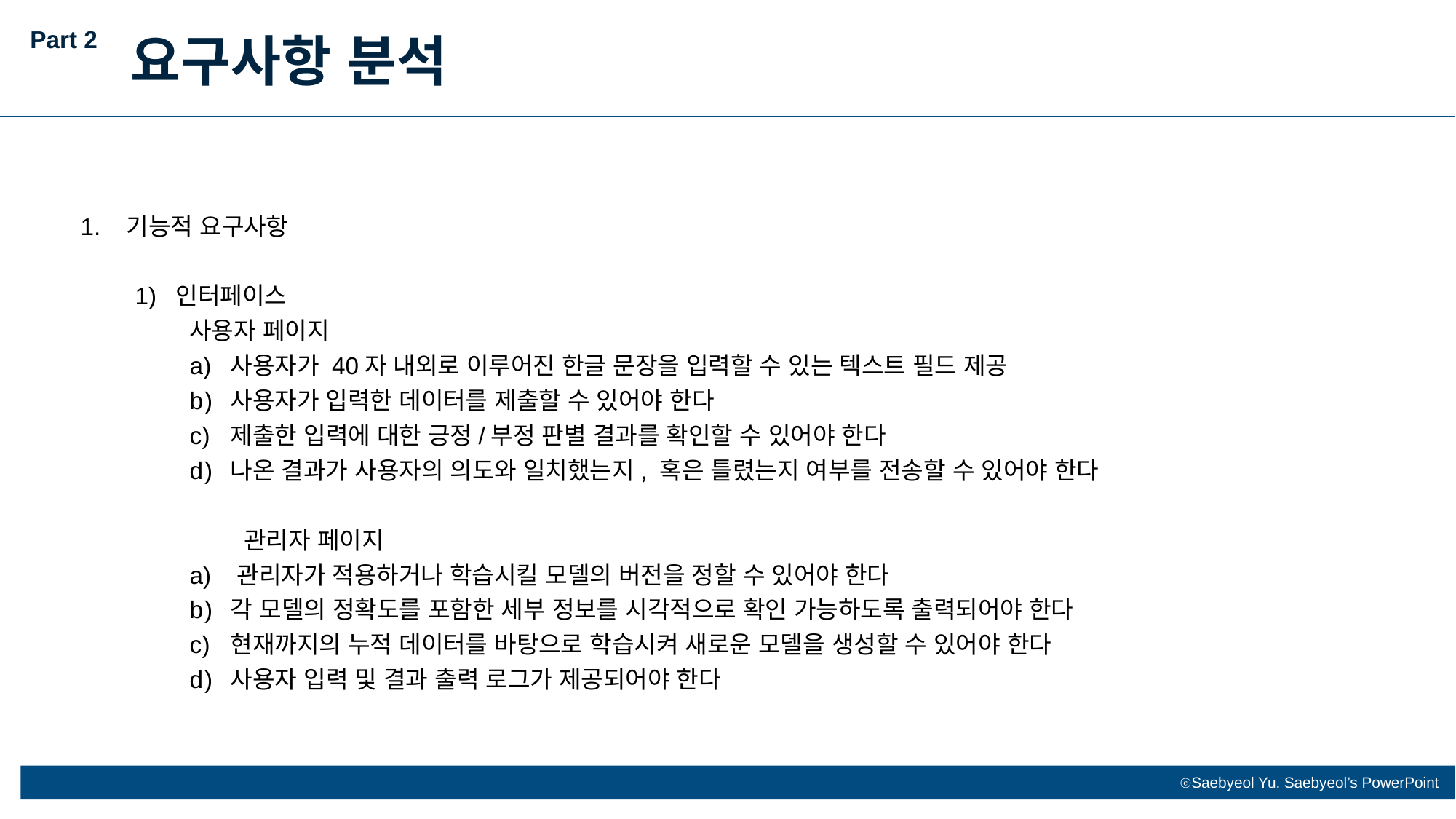

Part 2
요구사항 분석
1.   기능적 요구사항

인터페이스
사용자 페이지
사용자가 40자 내외로 이루어진 한글 문장을 입력할 수 있는 텍스트 필드 제공
사용자가 입력한 데이터를 제출할 수 있어야 한다
제출한 입력에 대한 긍정/부정 판별 결과를 확인할 수 있어야 한다
나온 결과가 사용자의 의도와 일치했는지, 혹은 틀렸는지 여부를 전송할 수 있어야 한다

	관리자 페이지
a)   관리자가 적용하거나 학습시킬 모델의 버전을 정할 수 있어야 한다
각 모델의 정확도를 포함한 세부 정보를 시각적으로 확인 가능하도록 출력되어야 한다
현재까지의 누적 데이터를 바탕으로 학습시켜 새로운 모델을 생성할 수 있어야 한다
사용자 입력 및 결과 출력 로그가 제공되어야 한다